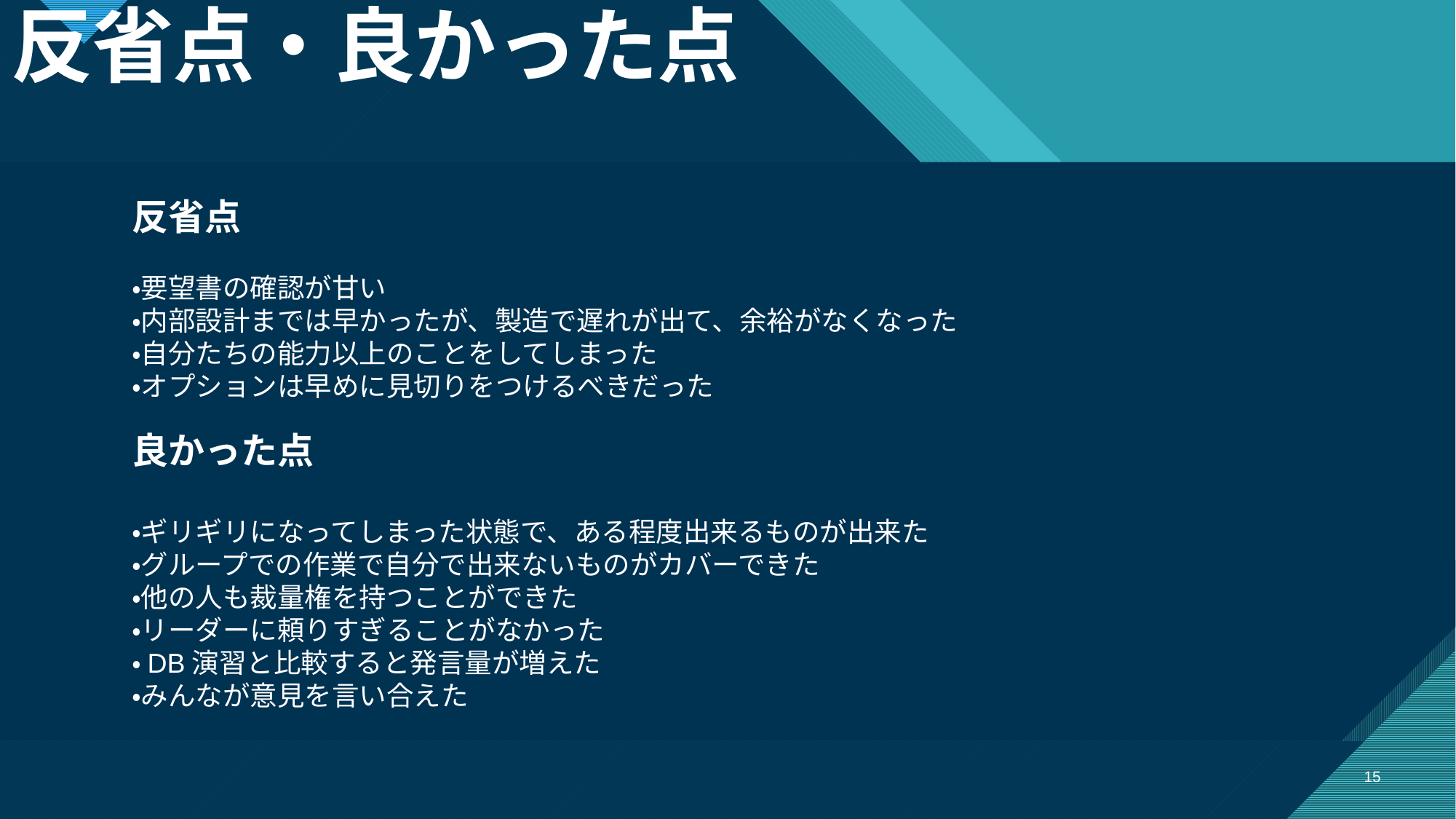

# 反省点・良かった点
反省点

・要望書の確認が甘い
・内部設計までは早かったが、製造で遅れが出て、余裕がなくなった
・自分たちの能力以上のことをしてしまった
・オプションは早めに見切りをつけるべきだった
良かった点

・ギリギリになってしまった状態で、ある程度出来るものが出来た
・グループでの作業で自分で出来ないものがカバーできた
・他の人も裁量権を持つことができた
・リーダーに頼りすぎることがなかった
・DB演習と比較すると発言量が増えた
・みんなが意見を言い合えた
15